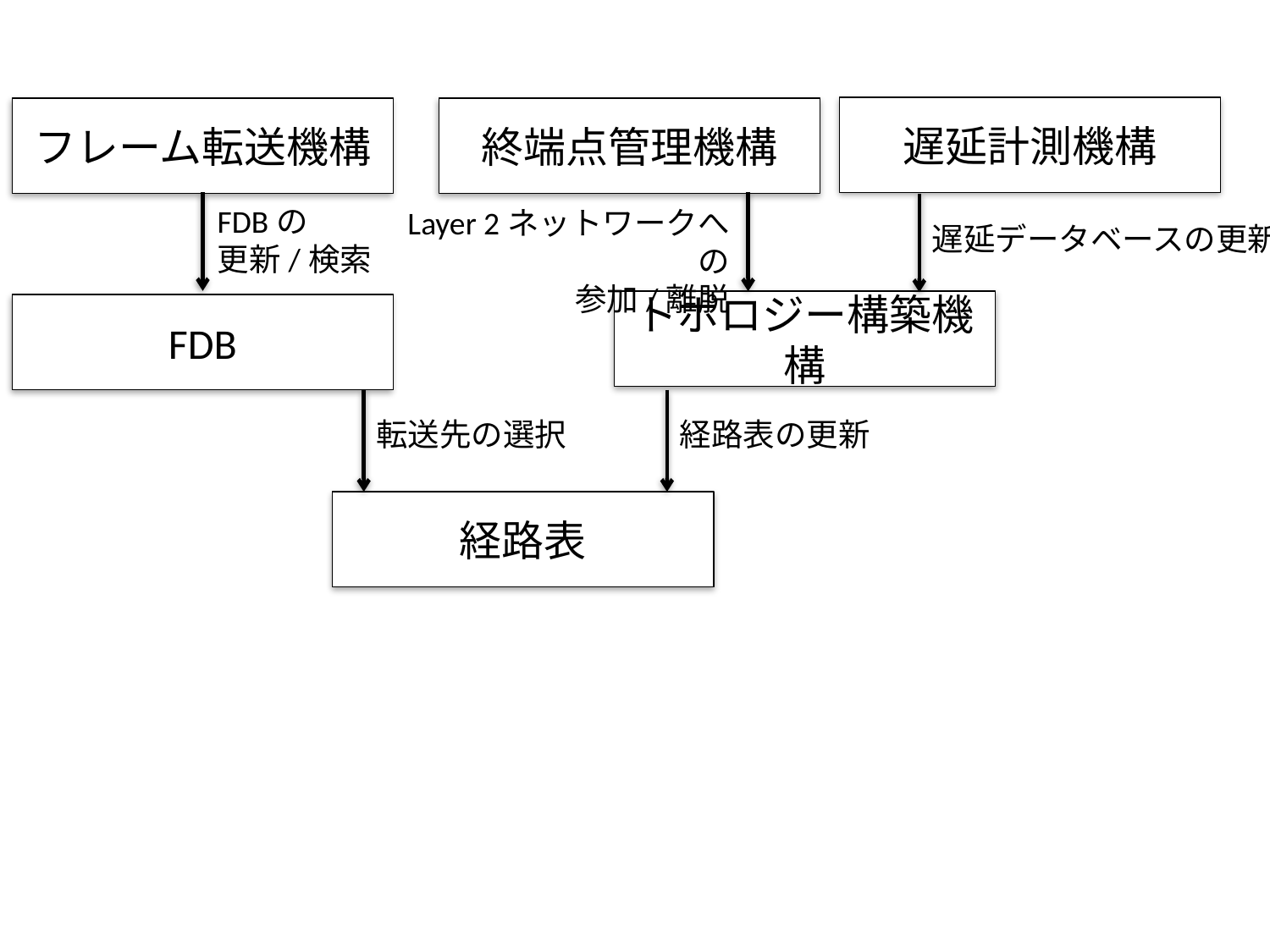

遅延計測機構
フレーム転送機構
終端点管理機構
FDBの
更新/検索
Layer 2ネットワークへの
参加/離脱
遅延データベースの更新
トポロジー構築機構
FDB
転送先の選択
経路表の更新
経路表